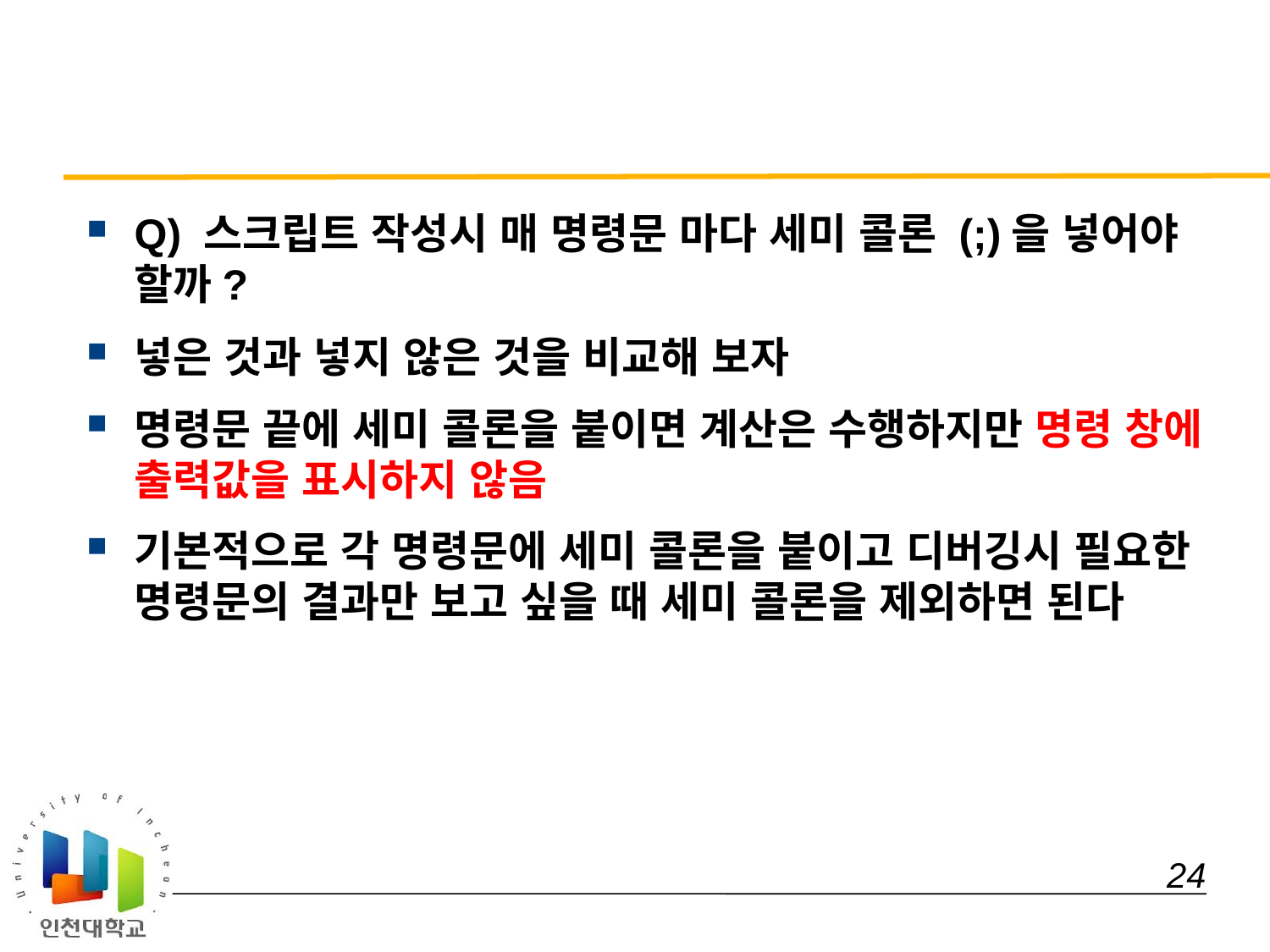

#
Q) 스크립트 작성시 매 명령문 마다 세미 콜론 (;)을 넣어야 할까?
넣은 것과 넣지 않은 것을 비교해 보자
명령문 끝에 세미 콜론을 붙이면 계산은 수행하지만 명령 창에 출력값을 표시하지 않음
기본적으로 각 명령문에 세미 콜론을 붙이고 디버깅시 필요한 명령문의 결과만 보고 싶을 때 세미 콜론을 제외하면 된다
 24